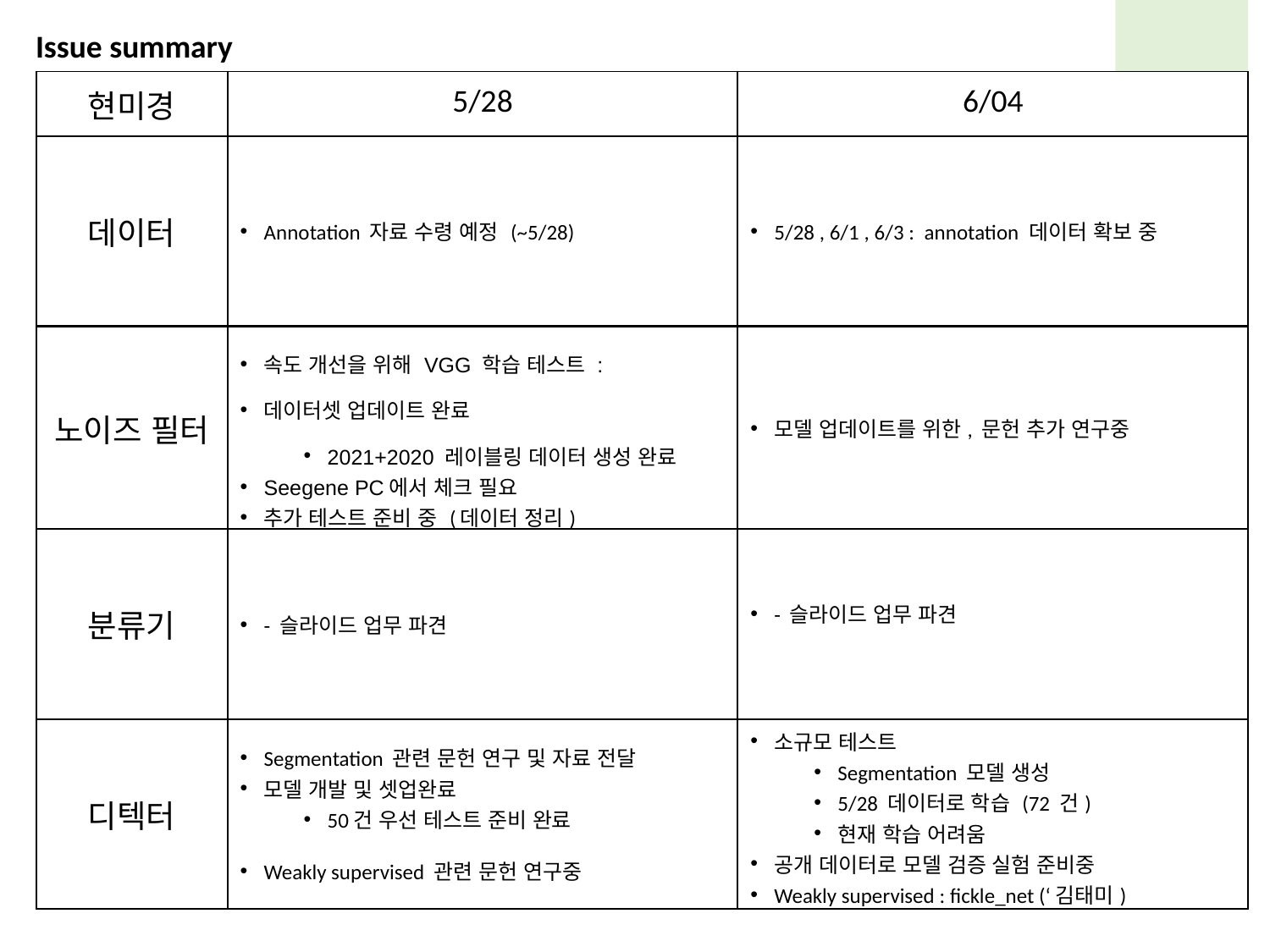

Issue summary
| 현미경 | 5/28 | 6/04 |
| --- | --- | --- |
| 데이터 | Annotation 자료 수령 예정 (~5/28) | 5/28 , 6/1 , 6/3 : annotation 데이터 확보 중 |
| 노이즈 필터 | 속도 개선을 위해 VGG 학습 테스트 : 데이터셋 업데이트 완료 2021+2020 레이블링 데이터 생성 완료 Seegene PC에서 체크 필요 추가 테스트 준비 중 (데이터 정리) | 모델 업데이트를 위한, 문헌 추가 연구중 |
| --- | --- | --- |
| 분류기 | - 슬라이드 업무 파견 | - 슬라이드 업무 파견 |
| 디텍터 | Segmentation 관련 문헌 연구 및 자료 전달 모델 개발 및 셋업완료 50건 우선 테스트 준비 완료 Weakly supervised 관련 문헌 연구중 | 소규모 테스트 Segmentation 모델 생성 5/28 데이터로 학습 (72 건) 현재 학습 어려움 공개 데이터로 모델 검증 실험 준비중 Weakly supervised : fickle\_net (‘김태미) |